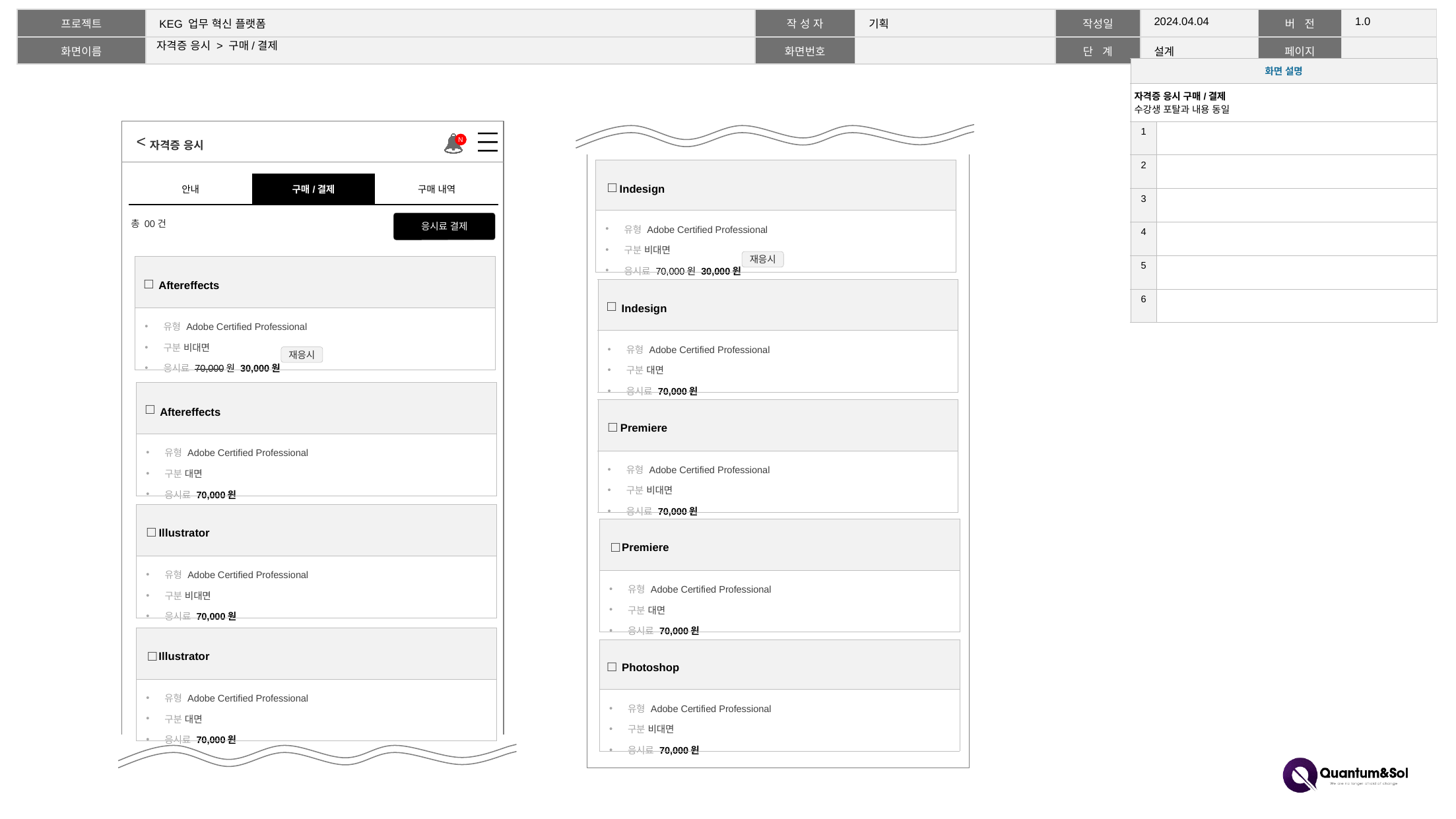

# 자격증 응시 > 구매/결제
| 화면 설명 |  |
| --- | --- |
| 자격증 응시 구매/결제 수강생 포탈과 내용 동일 |  |
| 1 |  |
| 2 |  |
| 3 |  |
| 4 |  |
| 5 |  |
| 6 |  |
자격증 응시
| Indesign |
| --- |
| 유형 Adobe Certified Professional 구분 비대면 응시료 70,000원 30,000원 |
□
| 안내 | 구매/결제 | 구매 내역 |
| --- | --- | --- |
총 00건
응시료 결제
재응시
| Aftereffects |
| --- |
| 유형 Adobe Certified Professional 구분 비대면 응시료 70,000원 30,000원 |
□
| Indesign |
| --- |
| 유형 Adobe Certified Professional 구분 대면 응시료 70,000원 |
□
재응시
| Aftereffects |
| --- |
| 유형 Adobe Certified Professional 구분 대면 응시료 70,000원 |
□
| Premiere |
| --- |
| 유형 Adobe Certified Professional 구분 비대면 응시료 70,000원 |
□
| Illustrator |
| --- |
| 유형 Adobe Certified Professional 구분 비대면 응시료 70,000원 |
□
| Premiere |
| --- |
| 유형 Adobe Certified Professional 구분 대면 응시료 70,000원 |
□
| Illustrator |
| --- |
| 유형 Adobe Certified Professional 구분 대면 응시료 70,000원 |
| Photoshop |
| --- |
| 유형 Adobe Certified Professional 구분 비대면 응시료 70,000원 |
□
□